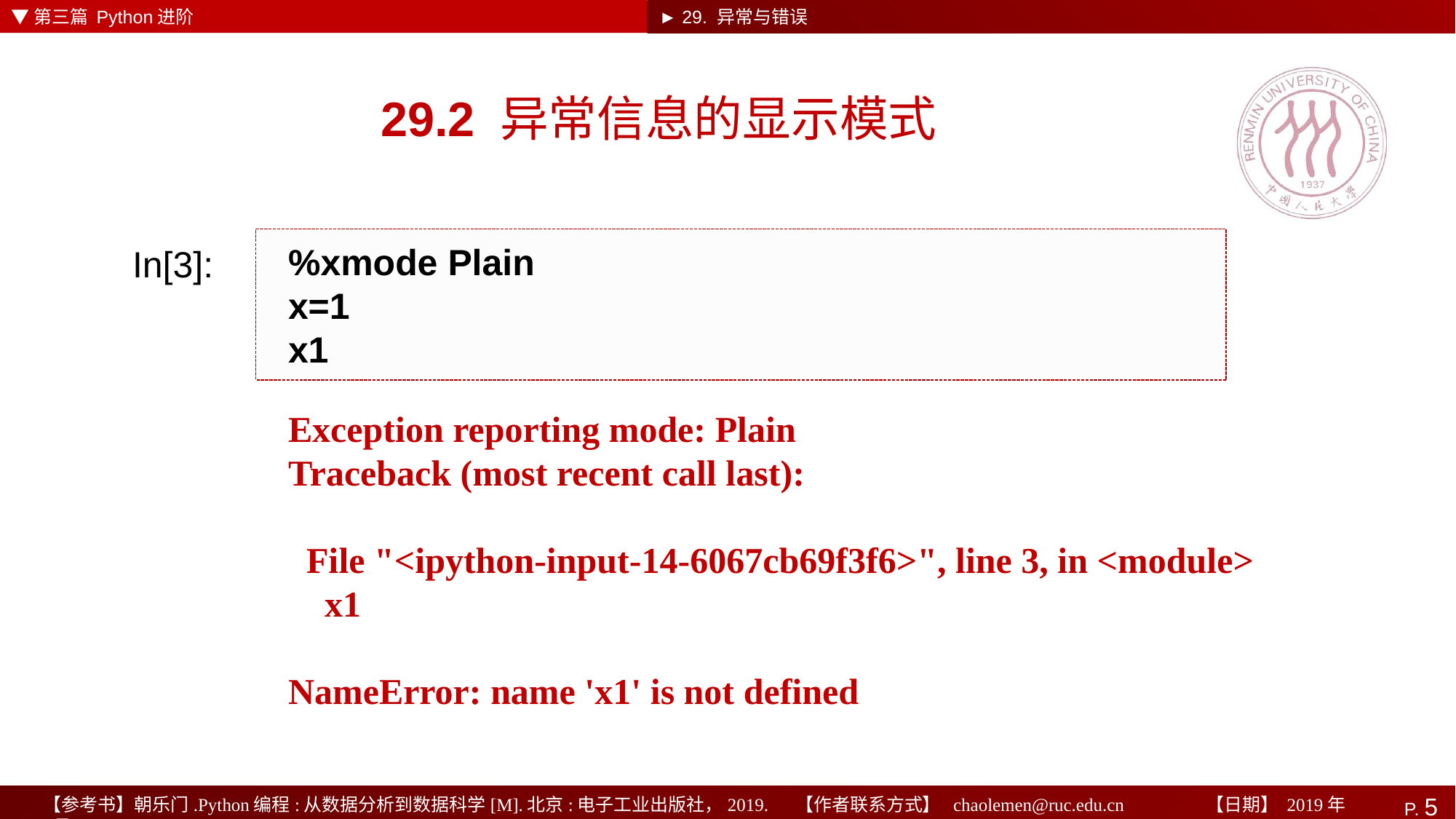

▼第三篇 Python进阶
► 29. 异常与错误
# 29.2 异常信息的显示模式
%xmode Plain
x=1
x1
In[3]:
Exception reporting mode: Plain
Traceback (most recent call last):

  File "<ipython-input-14-6067cb69f3f6>", line 3, in <module>
    x1

NameError: name 'x1' is not defined